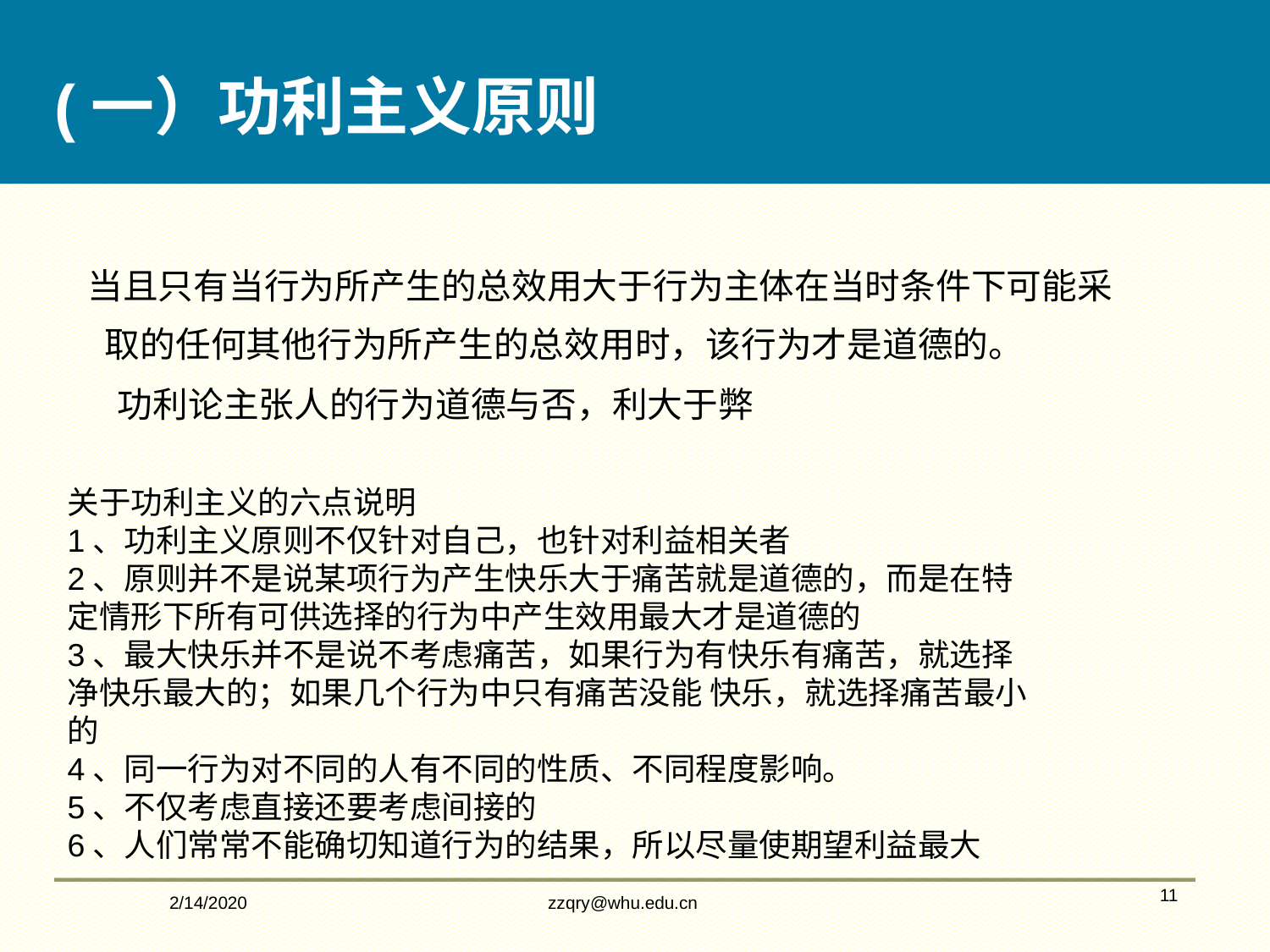

(一）功利主义原则
 当且只有当行为所产生的总效用大于行为主体在当时条件下可能采取的任何其他行为所产生的总效用时，该行为才是道德的。
功利论主张人的行为道德与否，利大于弊
关于功利主义的六点说明
1、功利主义原则不仅针对自己，也针对利益相关者
2、原则并不是说某项行为产生快乐大于痛苦就是道德的，而是在特定情形下所有可供选择的行为中产生效用最大才是道德的
3、最大快乐并不是说不考虑痛苦，如果行为有快乐有痛苦，就选择净快乐最大的；如果几个行为中只有痛苦没能 快乐，就选择痛苦最小的
4、同一行为对不同的人有不同的性质、不同程度影响。
5、不仅考虑直接还要考虑间接的
6、人们常常不能确切知道行为的结果，所以尽量使期望利益最大
2/14/2020
zzqry@whu.edu.cn
11